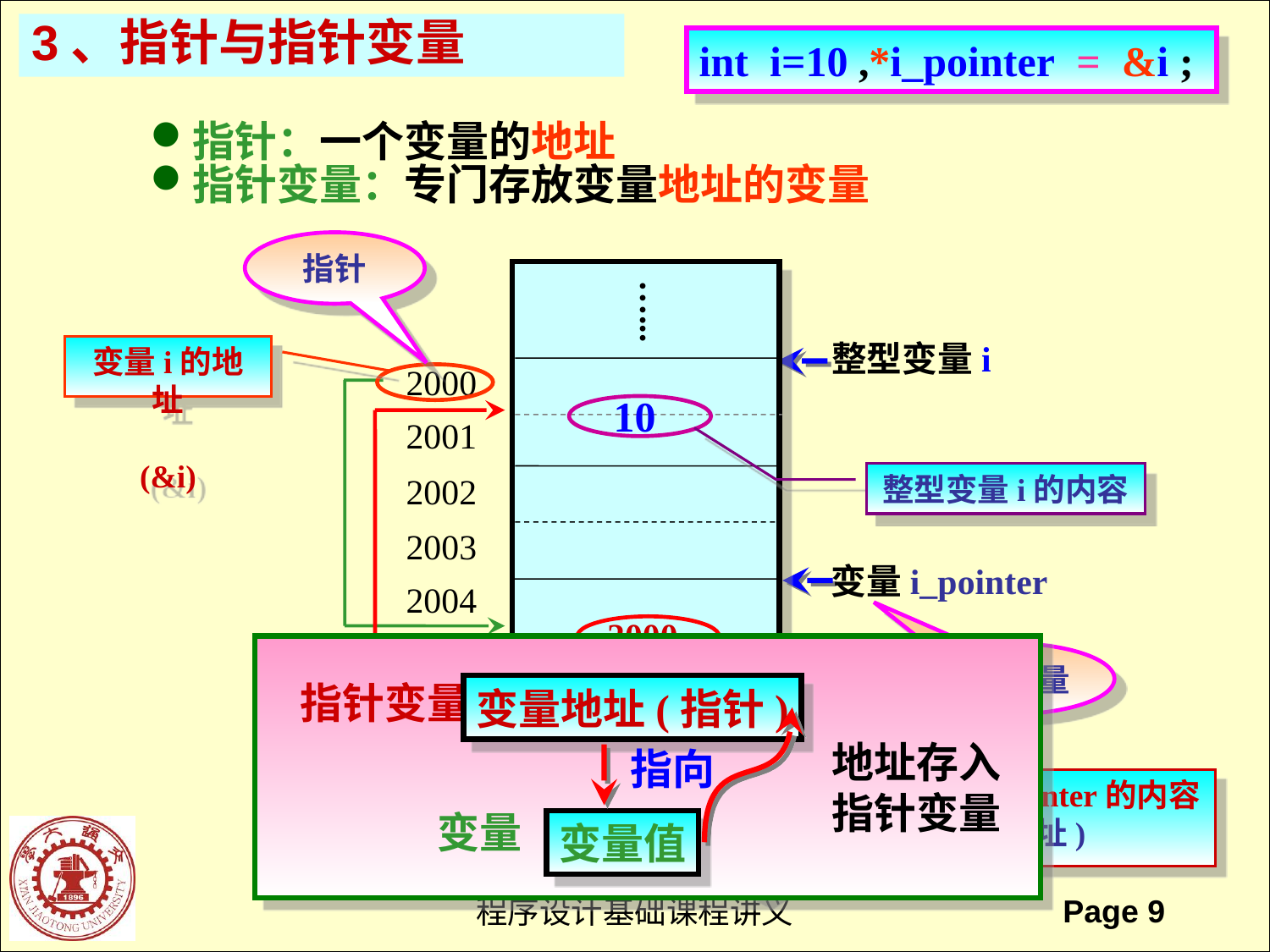

3、指针与指针变量
int  i=10 ,*i_pointer  =  &i ;
指针：一个变量的地址
指针变量：专门存放变量地址的变量
指针

…...

10

…...
2000
2001
2002
2003
2004
2005
2006
整型变量i

变量i_pointer

变量i的地址

(&i)

整型变量i的内容

2000

指针变量i_pointer的内容
(是地址)

指针变量
变量地址(指针)
地址存入
指针变量
指向

变量
变量值
指针变量